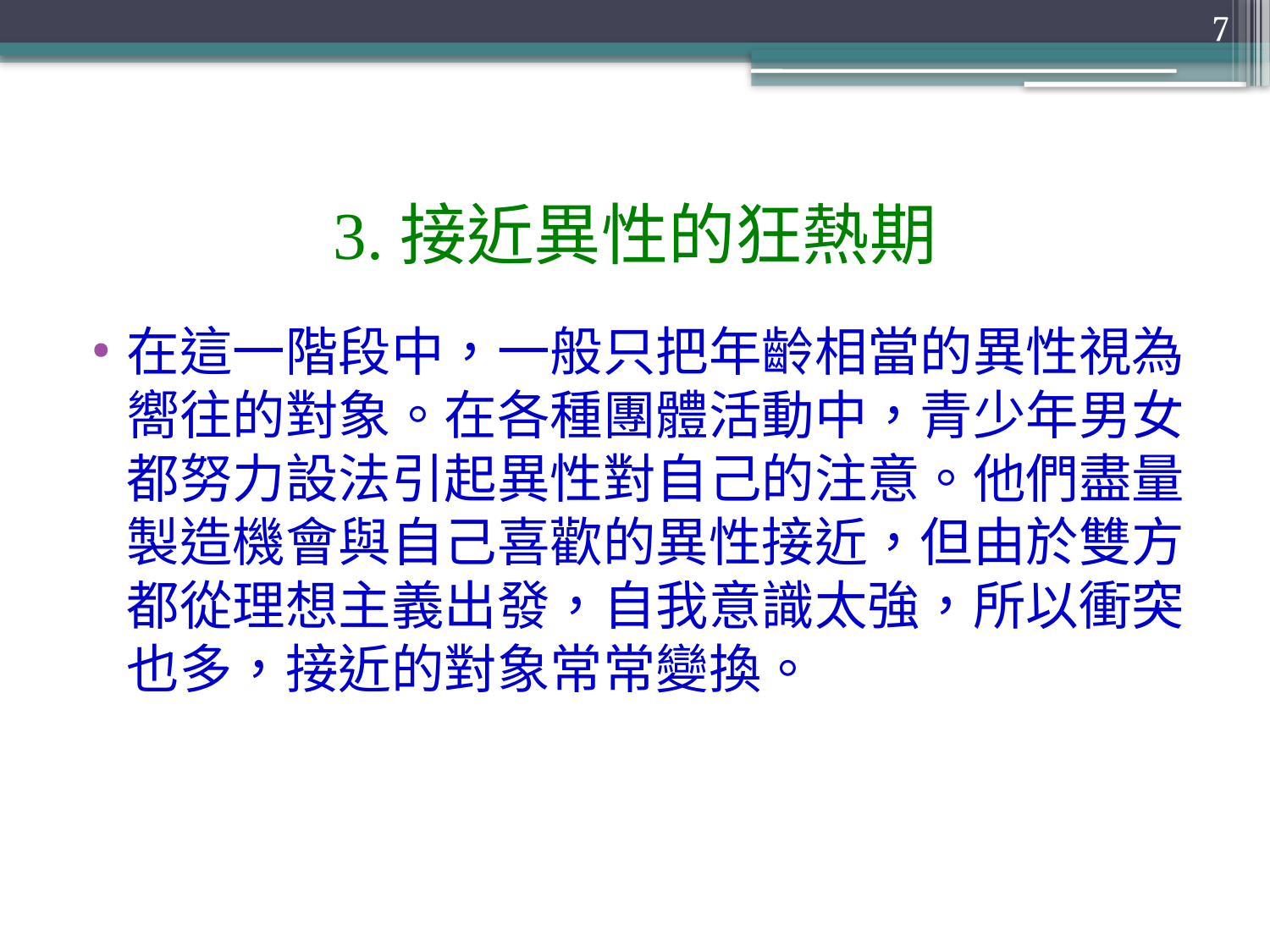

7
# 3.接近異性的狂熱期
在這一階段中，一般只把年齡相當的異性視為嚮往的對象。在各種團體活動中，青少年男女都努力設法引起異性對自己的注意。他們盡量製造機會與自己喜歡的異性接近，但由於雙方都從理想主義出發，自我意識太強，所以衝突也多，接近的對象常常變換。